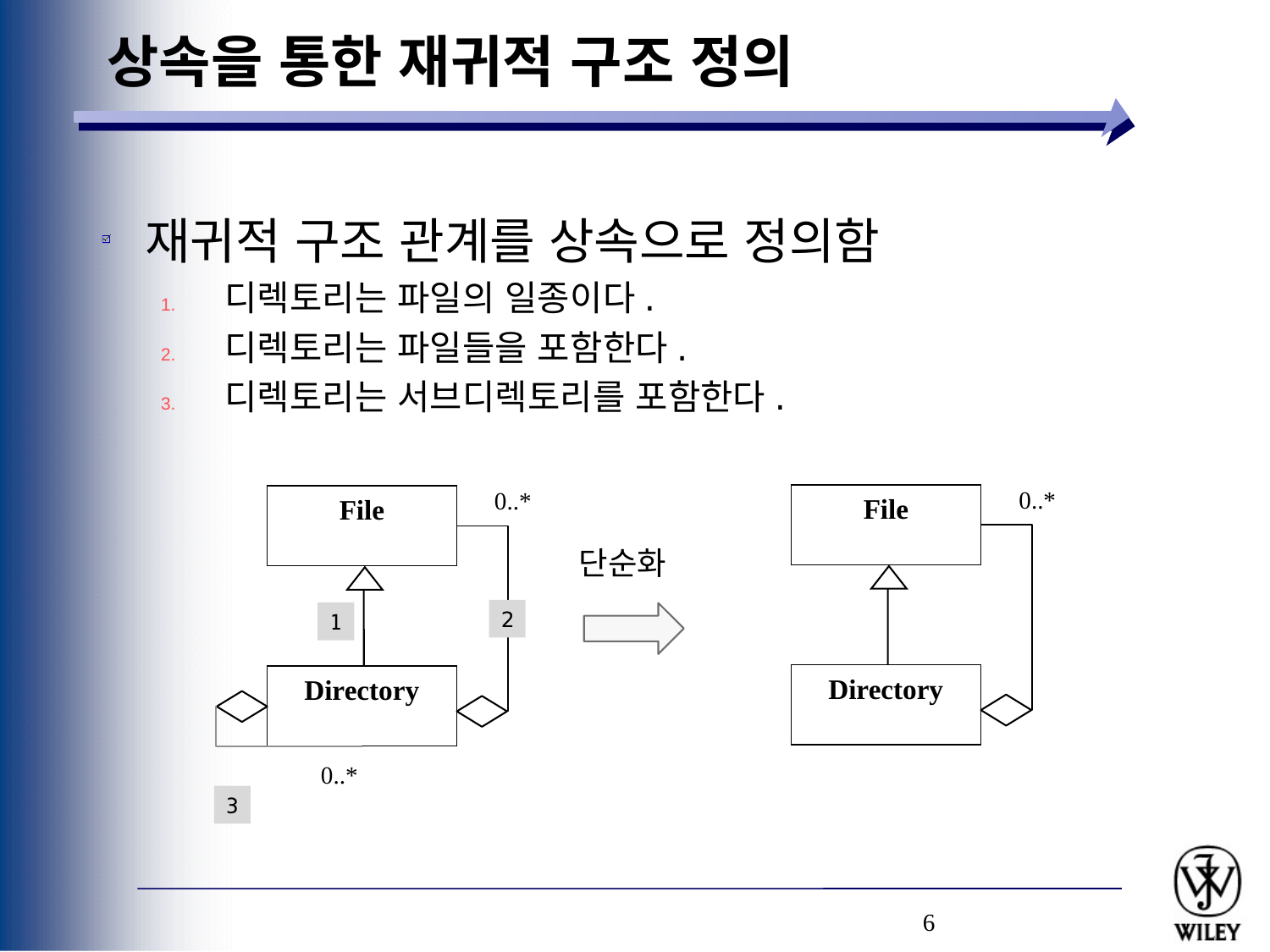

# 상속을 통한 재귀적 구조 정의
재귀적 구조 관계를 상속으로 정의함
디렉토리는 파일의 일종이다.
디렉토리는 파일들을 포함한다.
디렉토리는 서브디렉토리를 포함한다.

0..*
File

단순화

Directory

0..*
File

2
1
Directory

0..*
3
6